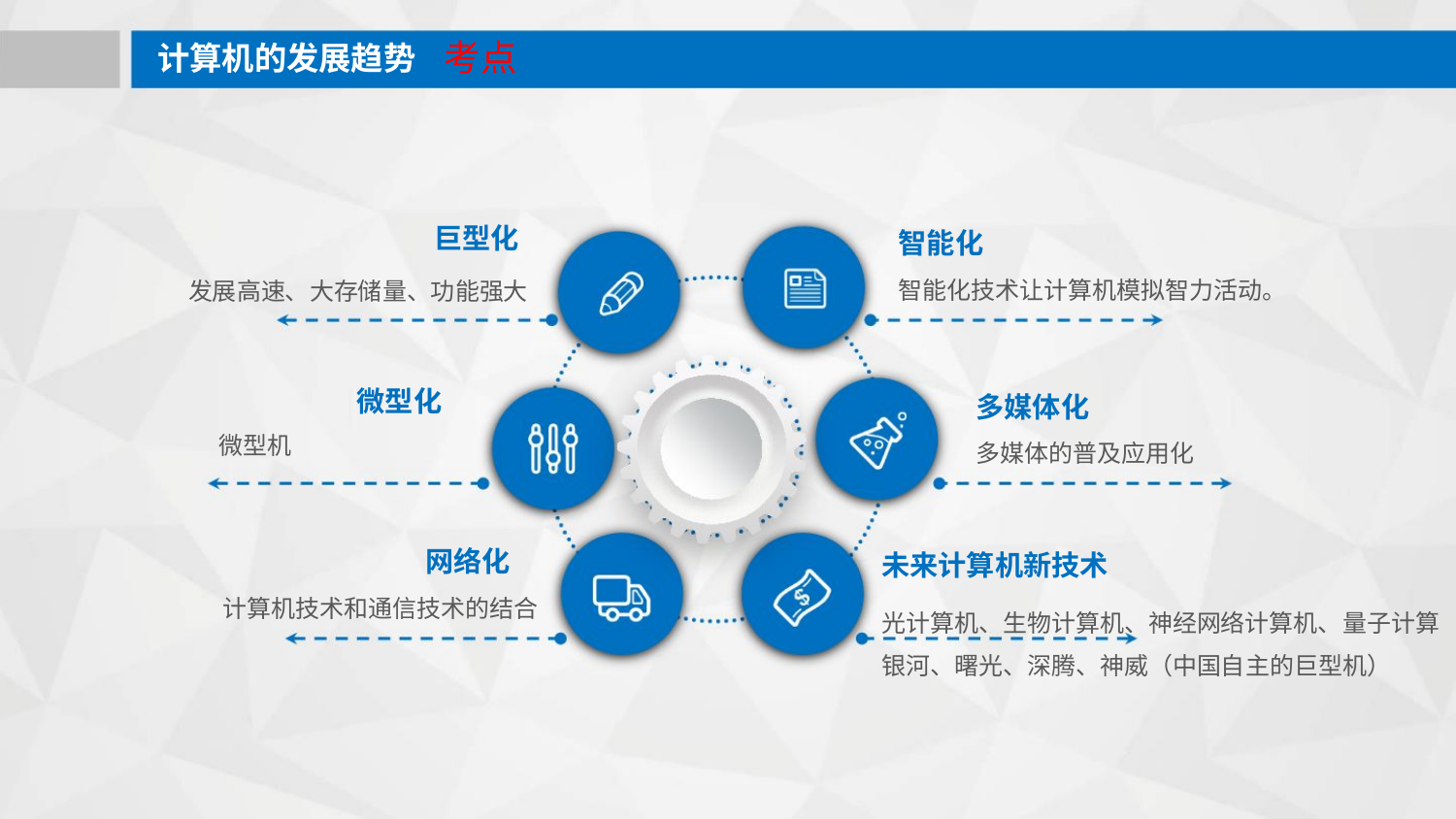

计算机的发展趋势
考点
巨型化
智能化
智能化技术让计算机模拟智力活动。
发展高速、大存储量、功能强大
微型化
多媒体化
微型机
多媒体的普及应用化
网络化
未来计算机新技术
计算机技术和通信技术的结合
光计算机、生物计算机、神经网络计算机、量子计算
银河、曙光、深腾、神威（中国自主的巨型机）